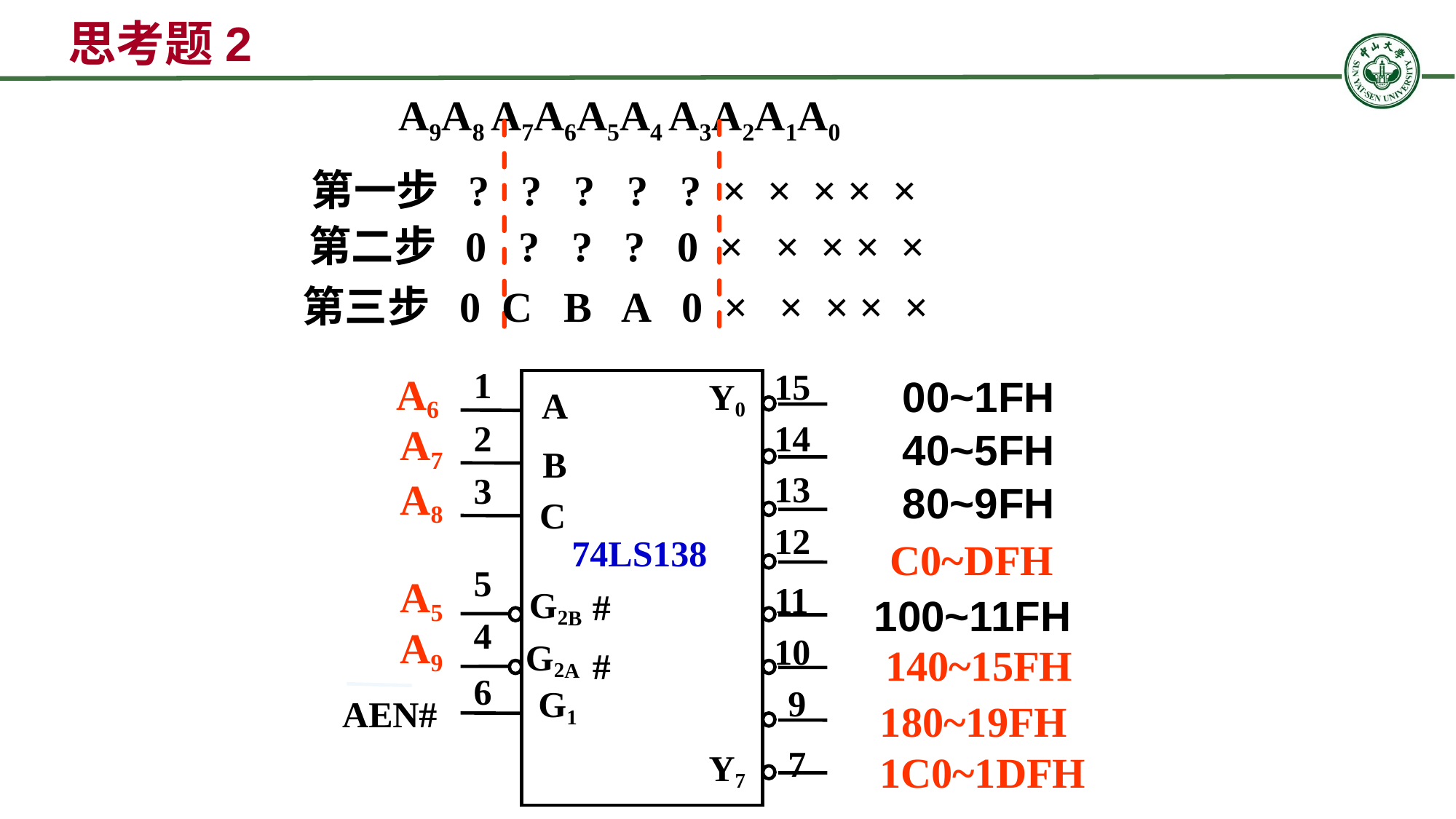

思考题2
A9A8 A7A6A5A4 A3A2A1A0

第一步  ?   ?   ?   ?   ?  ×  ×  × ×  ×
第二步  0   ?   ?   ?   0  ×   ×  × ×  ×
第三步  0  C   B   A   0  ×   ×  × ×  ×
1
15
Y0

A

14
2

B

13
3

C

12

74LS138
5

11
G2B

#
4

10
G2A

#

6
9
G1
AEN#

7
Y7

A6
A7
A8
A5
A9
 00~1FH
 40~5FH
 80~9FH

100~11FH

C0~DFH
140~15FH
180~19FH
1C0~1DFH